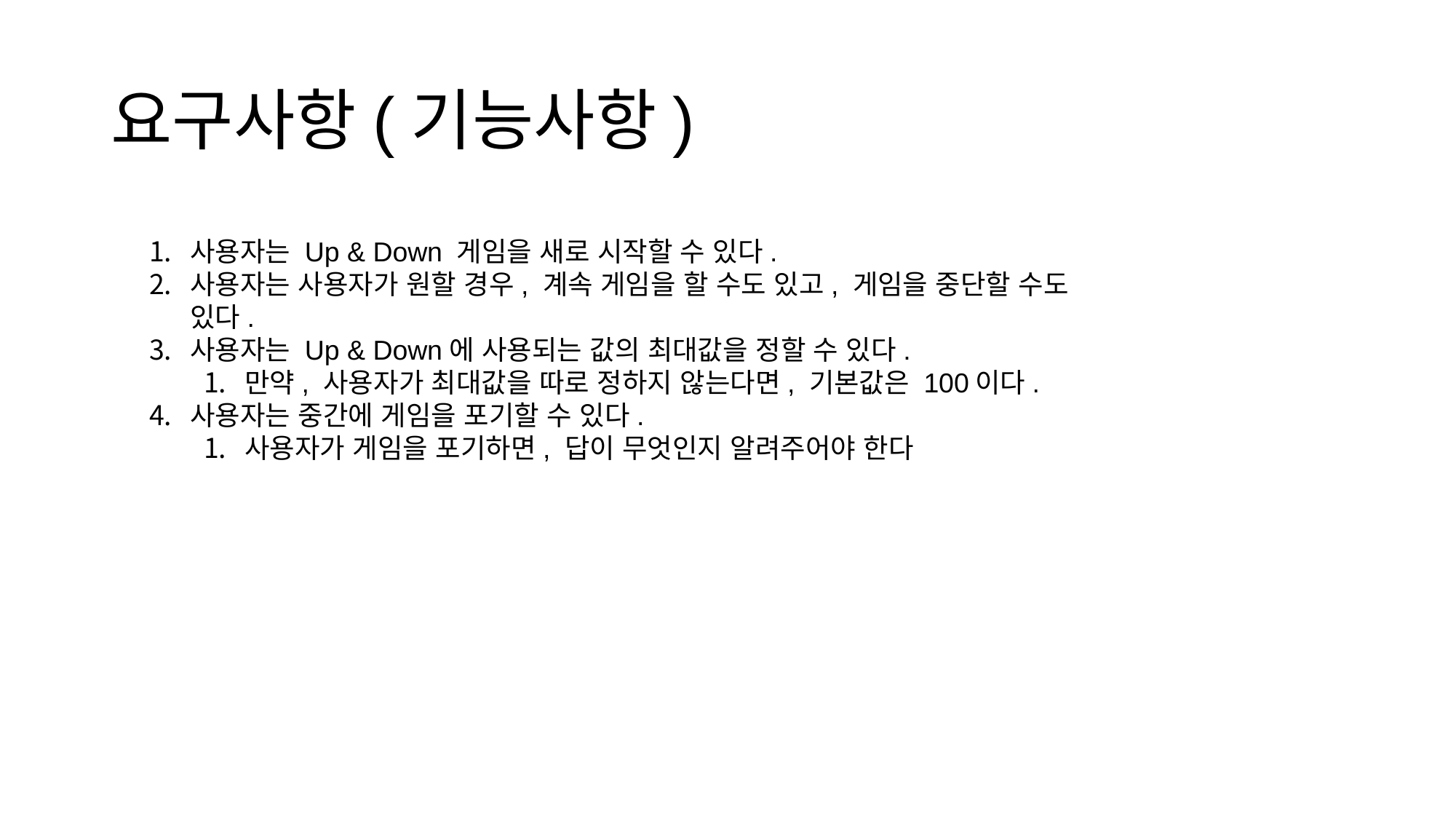

# 요구사항(기능사항)
사용자는 Up & Down 게임을 새로 시작할 수 있다.
사용자는 사용자가 원할 경우, 계속 게임을 할 수도 있고, 게임을 중단할 수도 있다.
사용자는 Up & Down에 사용되는 값의 최대값을 정할 수 있다.
만약, 사용자가 최대값을 따로 정하지 않는다면, 기본값은 100이다.
사용자는 중간에 게임을 포기할 수 있다.
사용자가 게임을 포기하면, 답이 무엇인지 알려주어야 한다